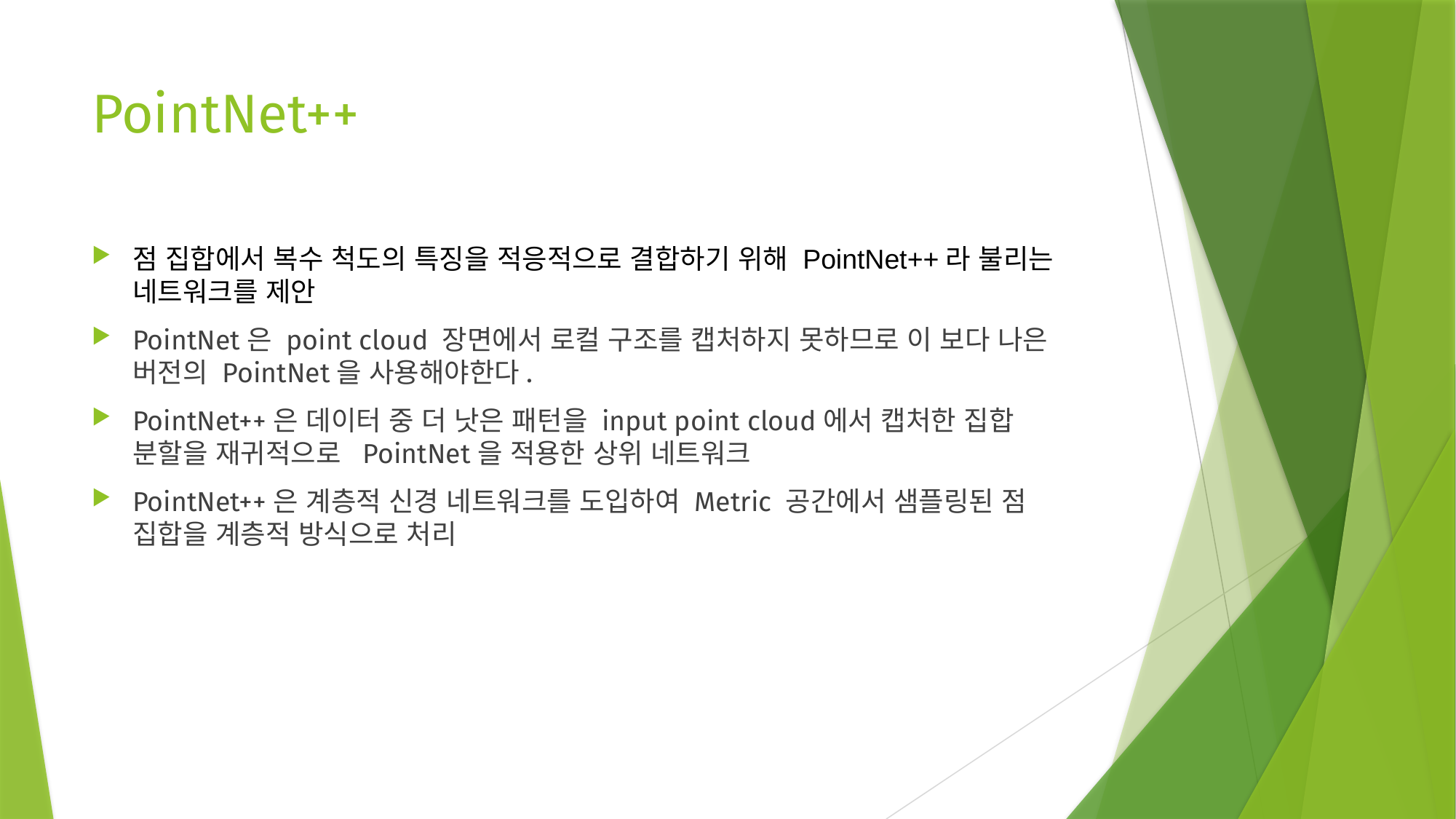

# PointNet++
점 집합에서 복수 척도의 특징을 적응적으로 결합하기 위해 PointNet++라 불리는 네트워크를 제안
PointNet은 point cloud 장면에서 로컬 구조를 캡처하지 못하므로 이 보다 나은 버전의 PointNet을 사용해야한다.
PointNet++은 데이터 중 더 낫은 패턴을 input point cloud에서 캡처한 집합 분할을 재귀적으로  PointNet을 적용한 상위 네트워크
PointNet++은 계층적 신경 네트워크를 도입하여 Metric 공간에서 샘플링된 점 집합을 계층적 방식으로 처리